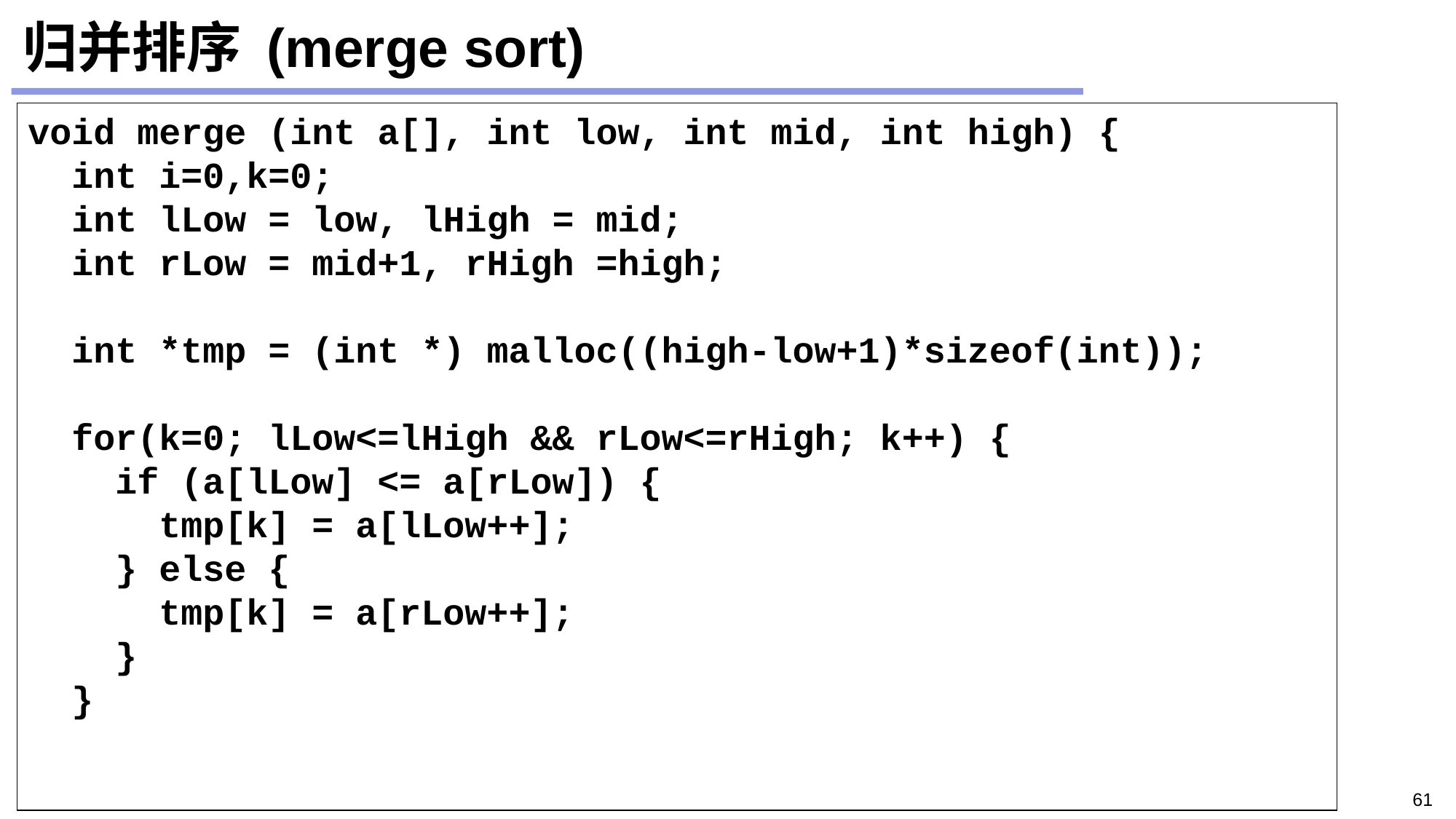

# 归并排序 (merge sort)
void merge (int a[], int low, int mid, int high) {
  int i=0,k=0;
  int lLow = low, lHigh = mid;
  int rLow = mid+1, rHigh =high;

  int *tmp = (int *) malloc((high-low+1)*sizeof(int));

  for(k=0; lLow<=lHigh && rLow<=rHigh; k++) {
    if (a[lLow] <= a[rLow]) {
      tmp[k] = a[lLow++];
    } else {
	 tmp[k] = a[rLow++];
    }
  }

61